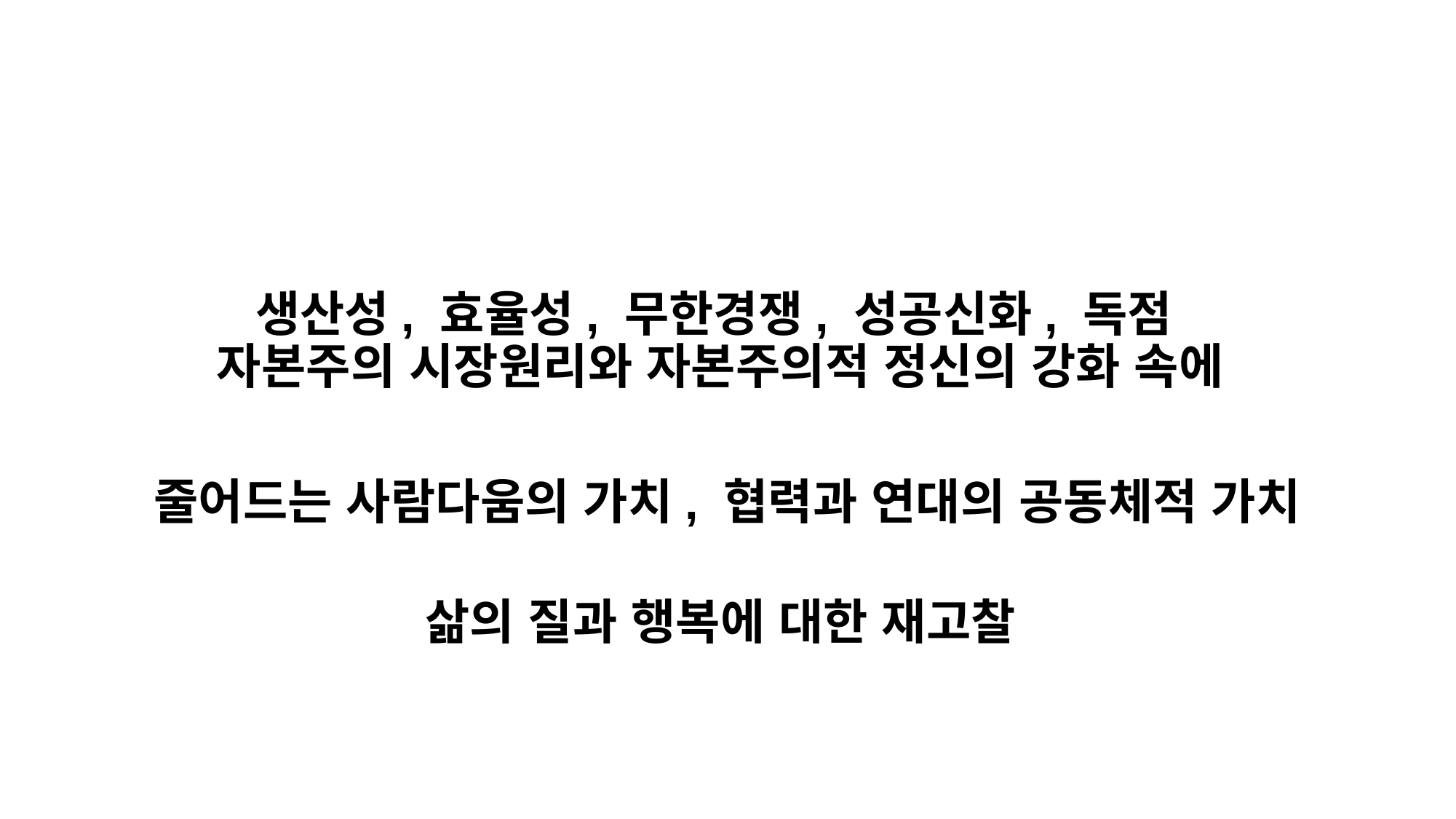

#

생산성, 효율성, 무한경쟁, 성공신화, 독점
자본주의 시장원리와 자본주의적 정신의 강화 속에

줄어드는 사람다움의 가치, 협력과 연대의 공동체적 가치
삶의 질과 행복에 대한 재고찰